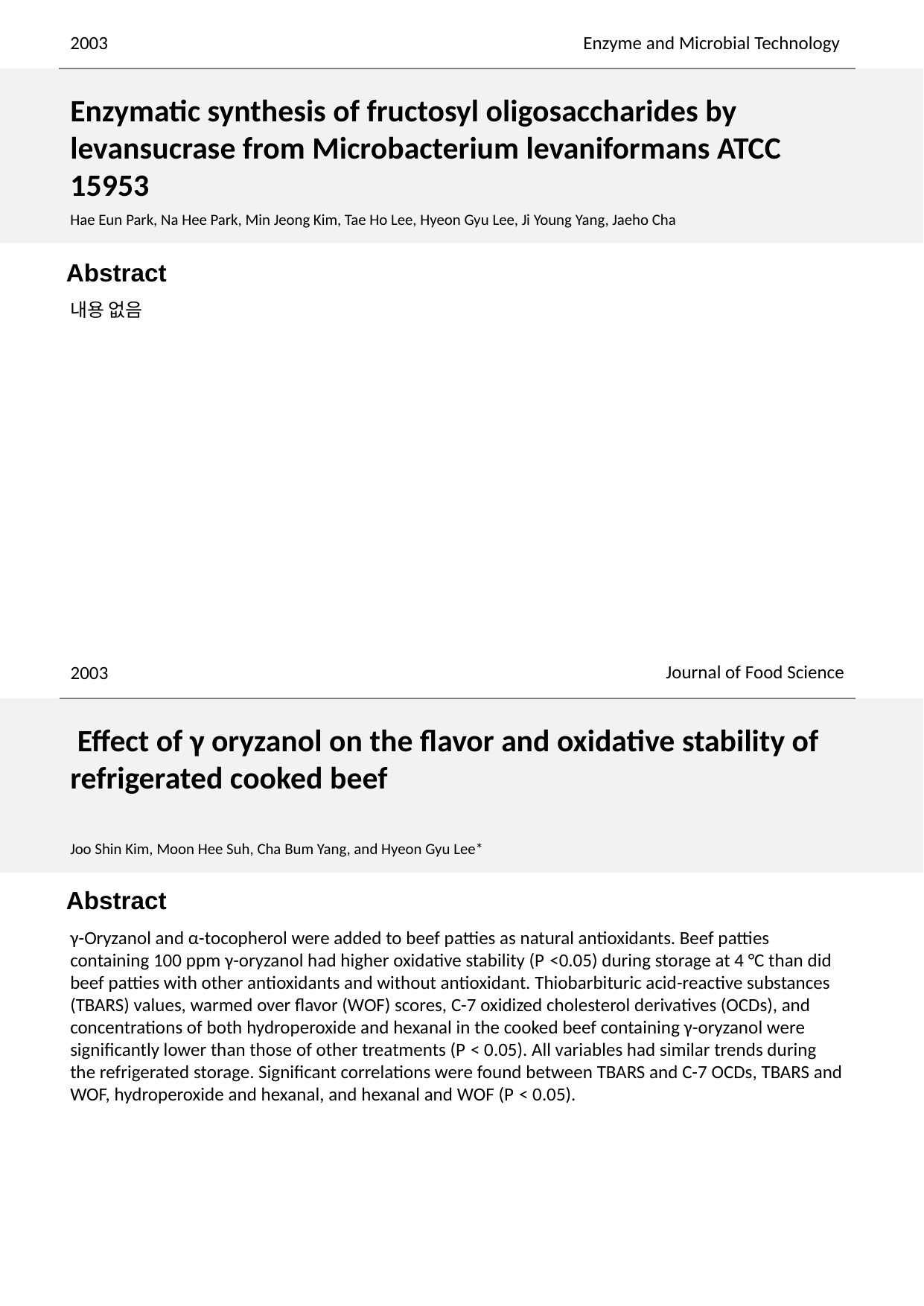

2003
Enzyme and Microbial Technology
Enzymatic synthesis of fructosyl oligosaccharides by levansucrase from Microbacterium levaniformans ATCC 15953
Hae Eun Park, Na Hee Park, Min Jeong Kim, Tae Ho Lee, Hyeon Gyu Lee, Ji Young Yang, Jaeho Cha
내용 없음
Journal of Food Science
2003
 Effect of γ oryzanol on the flavor and oxidative stability of refrigerated cooked beef
Joo Shin Kim, Moon Hee Suh, Cha Bum Yang, and Hyeon Gyu Lee*
γ-Oryzanol and α-tocopherol were added to beef patties as natural antioxidants. Beef patties containing 100 ppm γ-oryzanol had higher oxidative stability (P <0.05) during storage at 4 °C than did beef patties with other antioxidants and without antioxidant. Thiobarbituric acid-reactive substances (TBARS) values, warmed over flavor (WOF) scores, C-7 oxidized cholesterol derivatives (OCDs), and concentrations of both hydroperoxide and hexanal in the cooked beef containing γ-oryzanol were significantly lower than those of other treatments (P < 0.05). All variables had similar trends during the refrigerated storage. Significant correlations were found between TBARS and C-7 OCDs, TBARS and WOF, hydroperoxide and hexanal, and hexanal and WOF (P < 0.05).